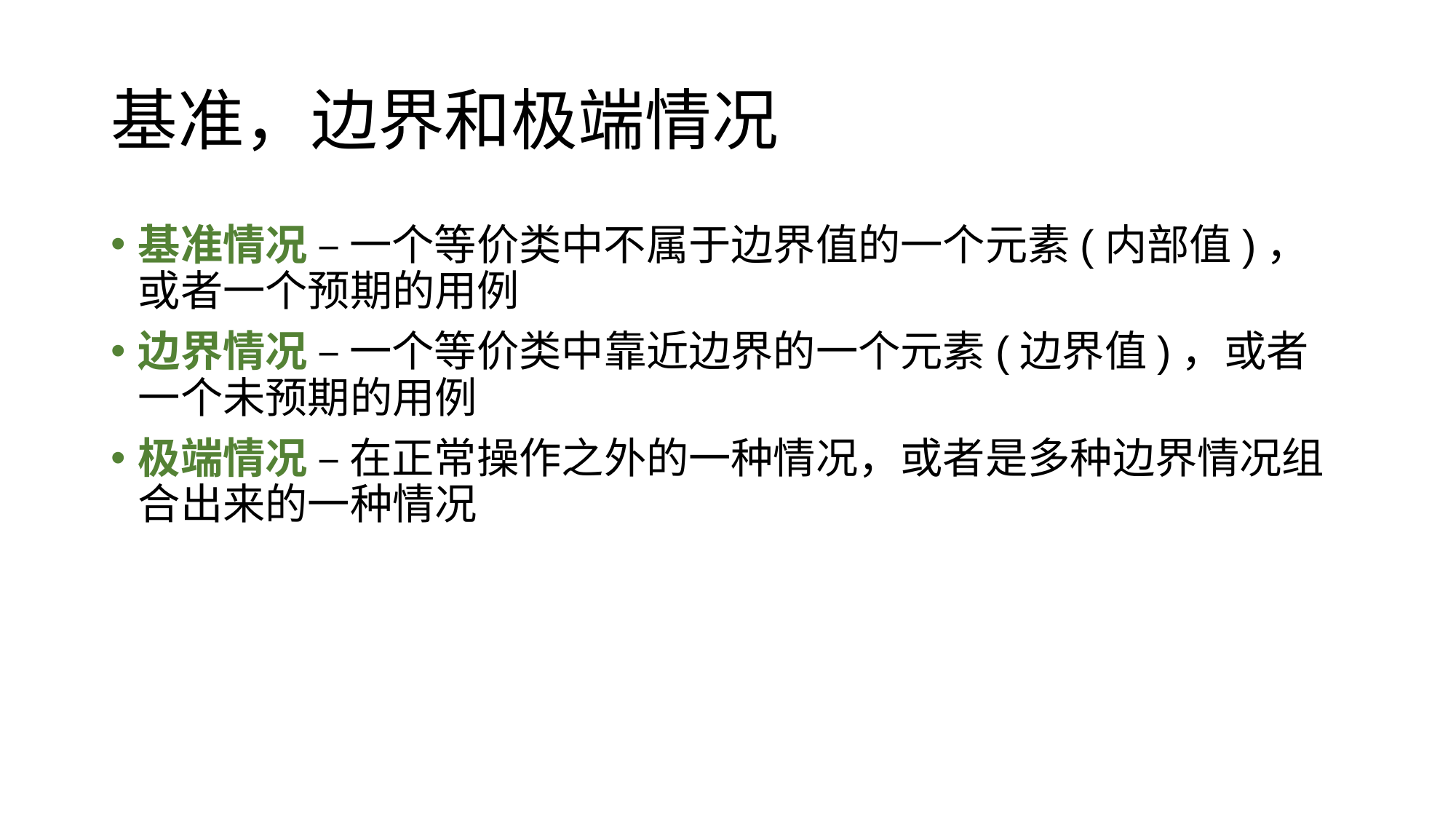

# 基准，边界和极端情况
基准情况 – 一个等价类中不属于边界值的一个元素(内部值)，或者一个预期的用例
边界情况 – 一个等价类中靠近边界的一个元素(边界值)，或者一个未预期的用例
极端情况 – 在正常操作之外的一种情况，或者是多种边界情况组合出来的一种情况